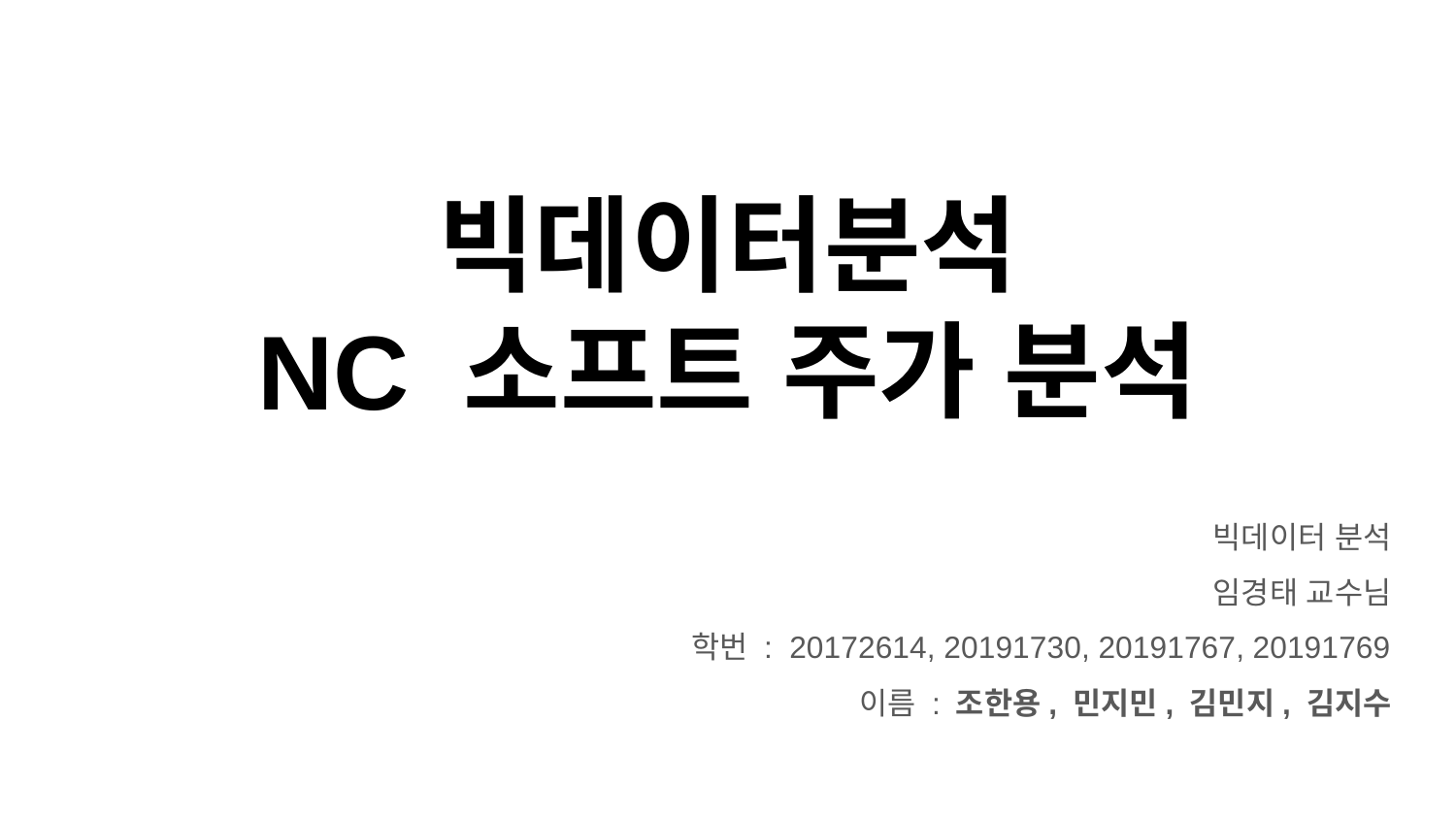

# 빅데이터분석
NC 소프트 주가 분석
빅데이터 분석
임경태 교수님
학번 :  20172614, 20191730, 20191767, 20191769
이름 : 조한용, 민지민, 김민지, 김지수